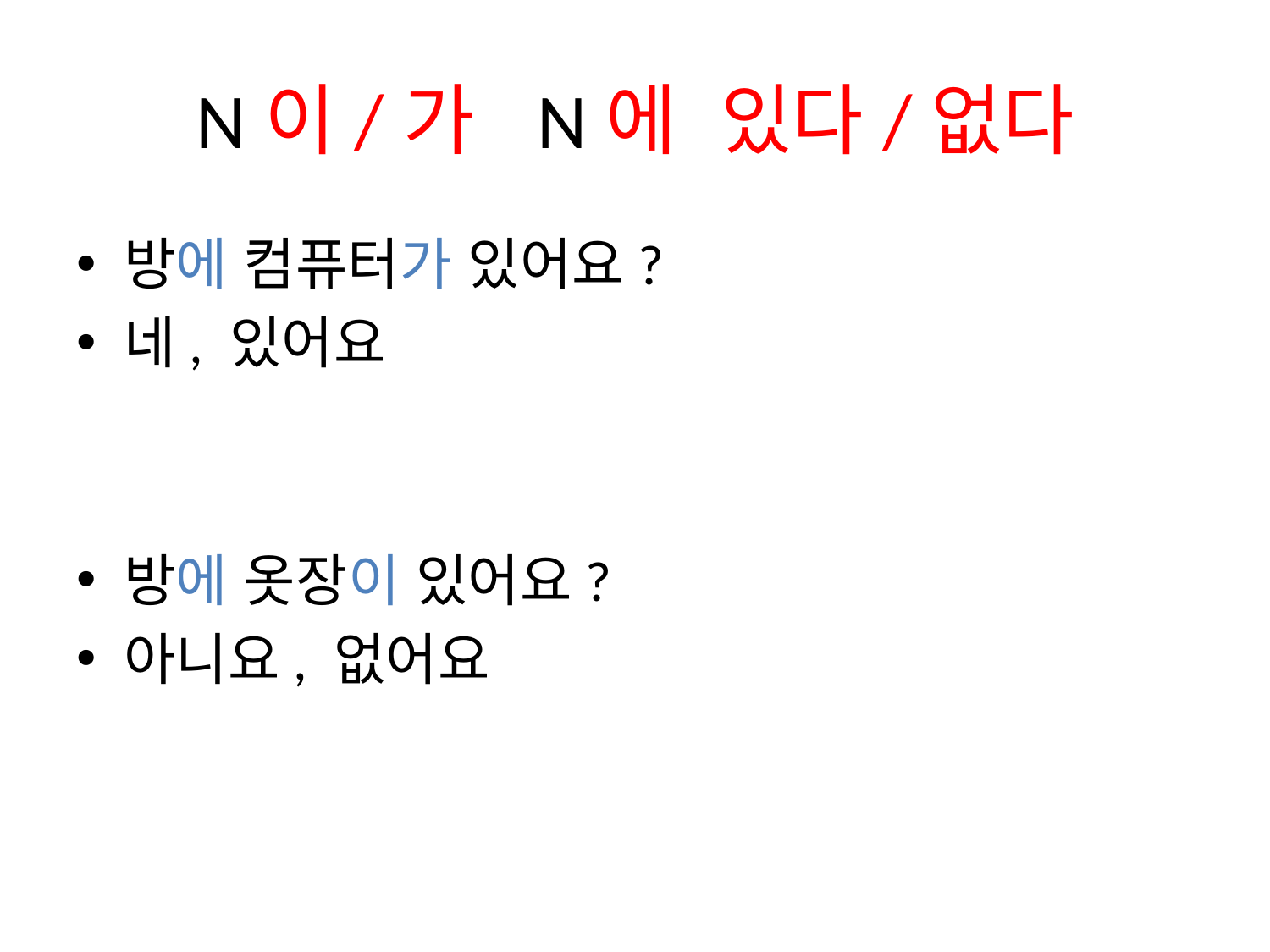

# N이/가  N에  있다/없다
방에 컴퓨터가 있어요?
네, 있어요

방에 옷장이 있어요?
아니요, 없어요